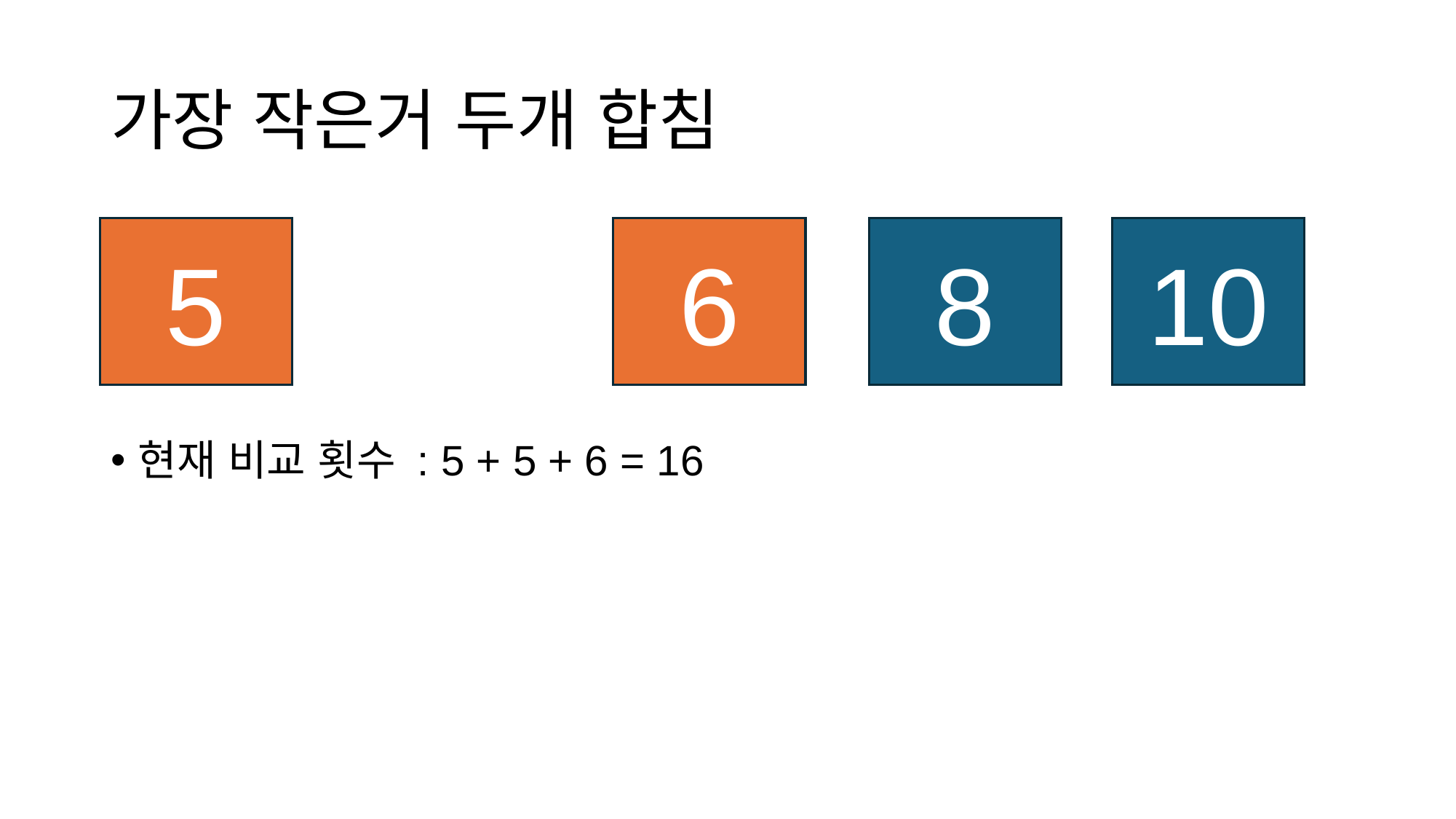

# 가장 작은거 두개 합침
5
6
8
10
현재 비교 횟수 : 5 + 5 + 6 = 16